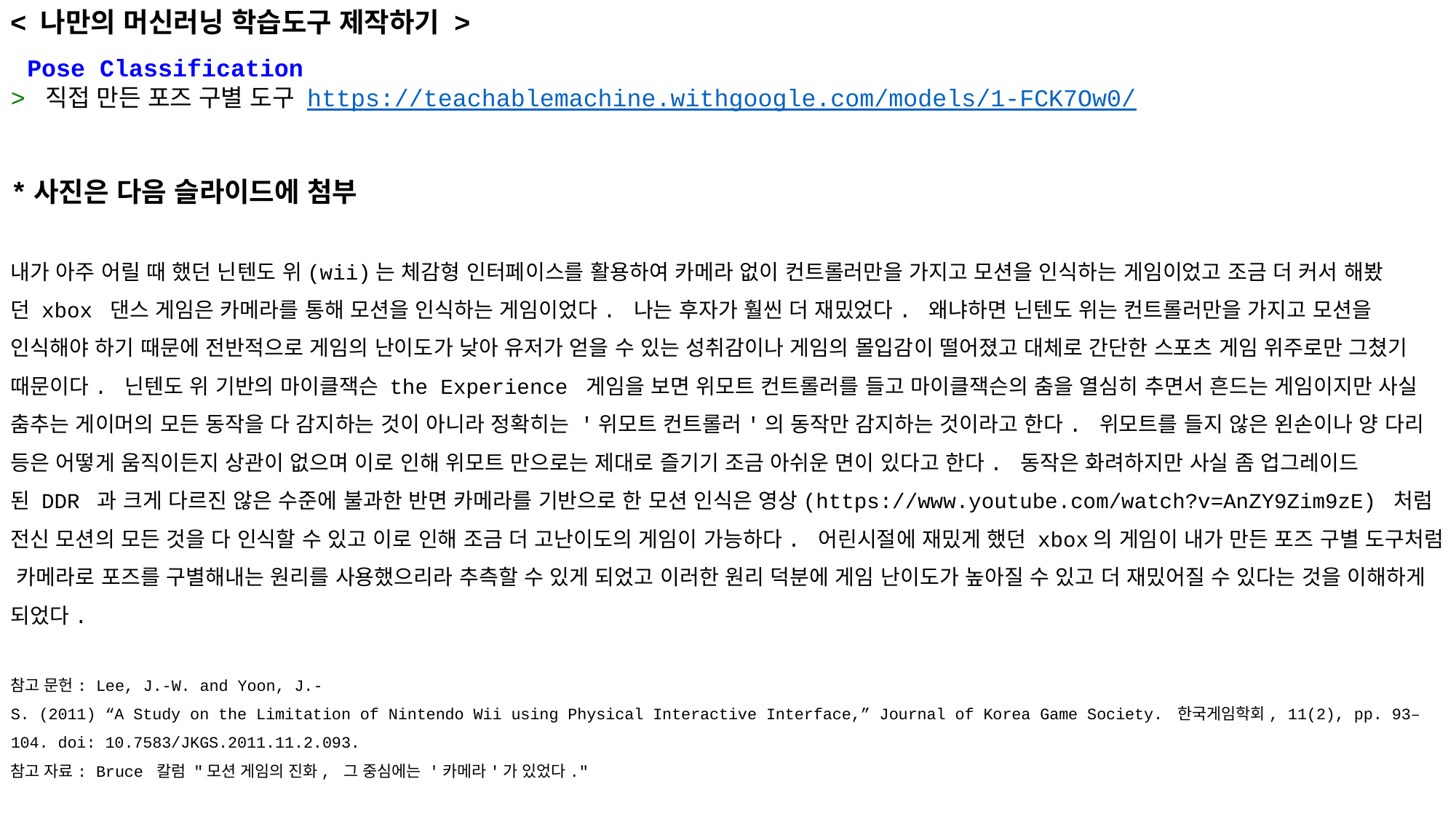

< 나만의 머신러닝 학습도구 제작하기 >
 Pose Classification
> 직접 만든 포즈 구별 도구 https://teachablemachine.withgoogle.com/models/1-FCK7Ow0/

*사진은 다음 슬라이드에 첨부

내가 아주 어릴 때 했던 닌텐도 위(wii)는 체감형 인터페이스를 활용하여 카메라 없이 컨트롤러만을 가지고 모션을 인식하는 게임이었고 조금 더 커서 해봤던 xbox 댄스 게임은 카메라를 통해 모션을 인식하는 게임이었다. 나는 후자가 훨씬 더 재밌었다. 왜냐하면 닌텐도 위는 컨트롤러만을 가지고 모션을 인식해야 하기 때문에 전반적으로 게임의 난이도가 낮아 유저가 얻을 수 있는 성취감이나 게임의 몰입감이 떨어졌고 대체로 간단한 스포츠 게임 위주로만 그쳤기 때문이다. 닌텐도 위 기반의 마이클잭슨 the Experience 게임을 보면 위모트 컨트롤러를 들고 마이클잭슨의 춤을 열심히 추면서 흔드는 게임이지만 사실 춤추는 게이머의 모든 동작을 다 감지하는 것이 아니라 정확히는 '위모트 컨트롤러'의 동작만 감지하는 것이라고 한다. 위모트를 들지 않은 왼손이나 양 다리 등은 어떻게 움직이든지 상관이 없으며 이로 인해 위모트 만으로는 제대로 즐기기 조금 아쉬운 면이 있다고 한다. 동작은 화려하지만 사실 좀 업그레이드된 DDR 과 크게 다르진 않은 수준에 불과한 반면 카메라를 기반으로 한 모션 인식은 영상(https://www.youtube.com/watch?v=AnZY9Zim9zE) 처럼 전신 모션의 모든 것을 다 인식할 수 있고 이로 인해 조금 더 고난이도의 게임이 가능하다. 어린시절에 재밌게 했던 xbox의 게임이 내가 만든 포즈 구별 도구처럼 카메라로 포즈를 구별해내는 원리를 사용했으리라 추측할 수 있게 되었고 이러한 원리 덕분에 게임 난이도가 높아질 수 있고 더 재밌어질 수 있다는 것을 이해하게 되었다.

참고 문헌: Lee, J.-W. and Yoon, J.-S. (2011) “A Study on the Limitation of Nintendo Wii using Physical Interactive Interface,” Journal of Korea Game Society. 한국게임학회, 11(2), pp. 93–104. doi: 10.7583/JKGS.2011.11.2.093.
참고 자료: Bruce 칼럼 "모션 게임의 진화, 그 중심에는 '카메라'가 있었다."